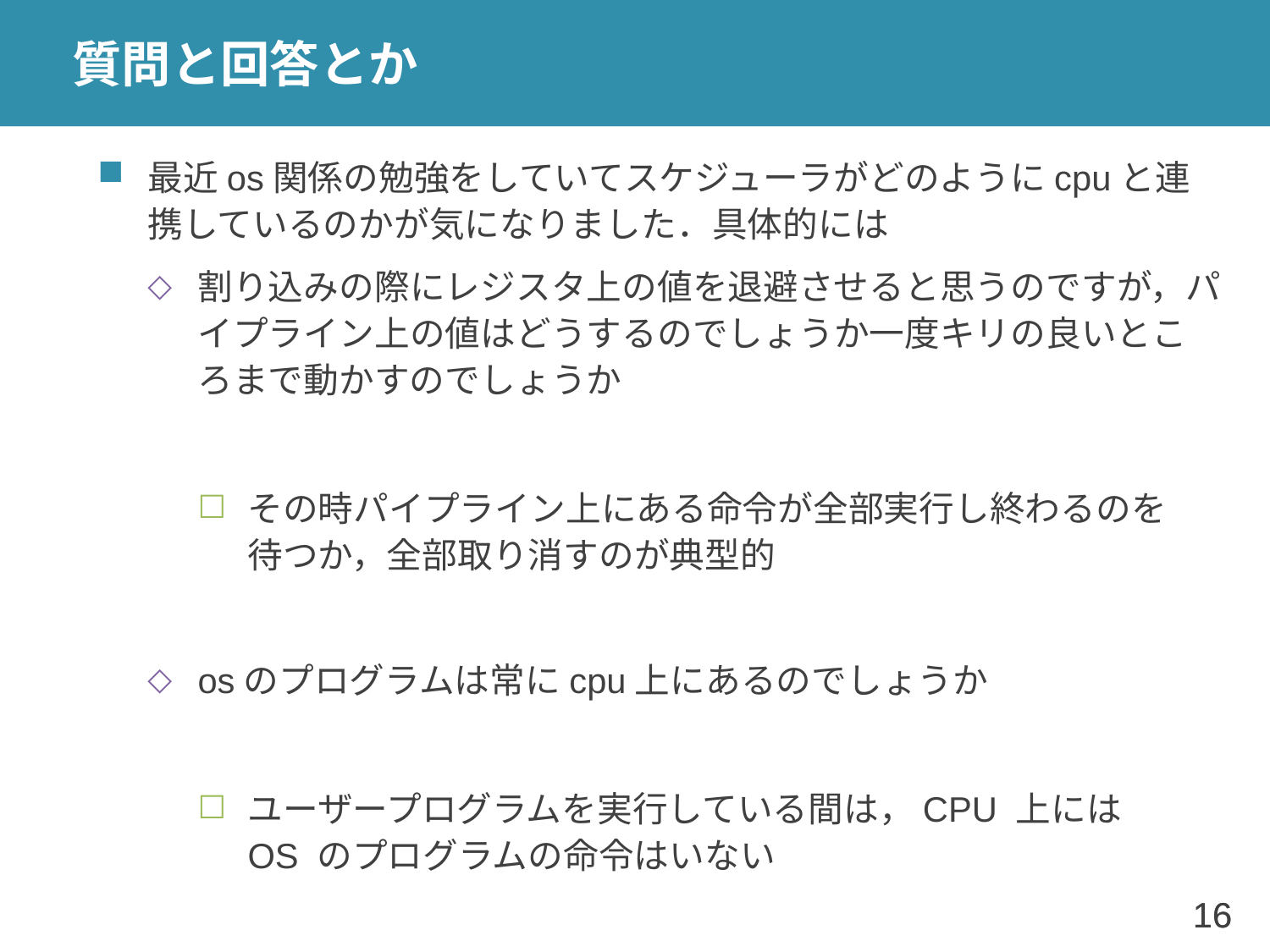

# 質問と回答とか
最近os関係の勉強をしていてスケジューラがどのようにcpuと連携しているのかが気になりました．具体的には
割り込みの際にレジスタ上の値を退避させると思うのですが，パイプライン上の値はどうするのでしょうか一度キリの良いところまで動かすのでしょうか

その時パイプライン上にある命令が全部実行し終わるのを
待つか，全部取り消すのが典型的

osのプログラムは常にcpu上にあるのでしょうか

ユーザープログラムを実行している間は，CPU 上には
OS のプログラムの命令はいない